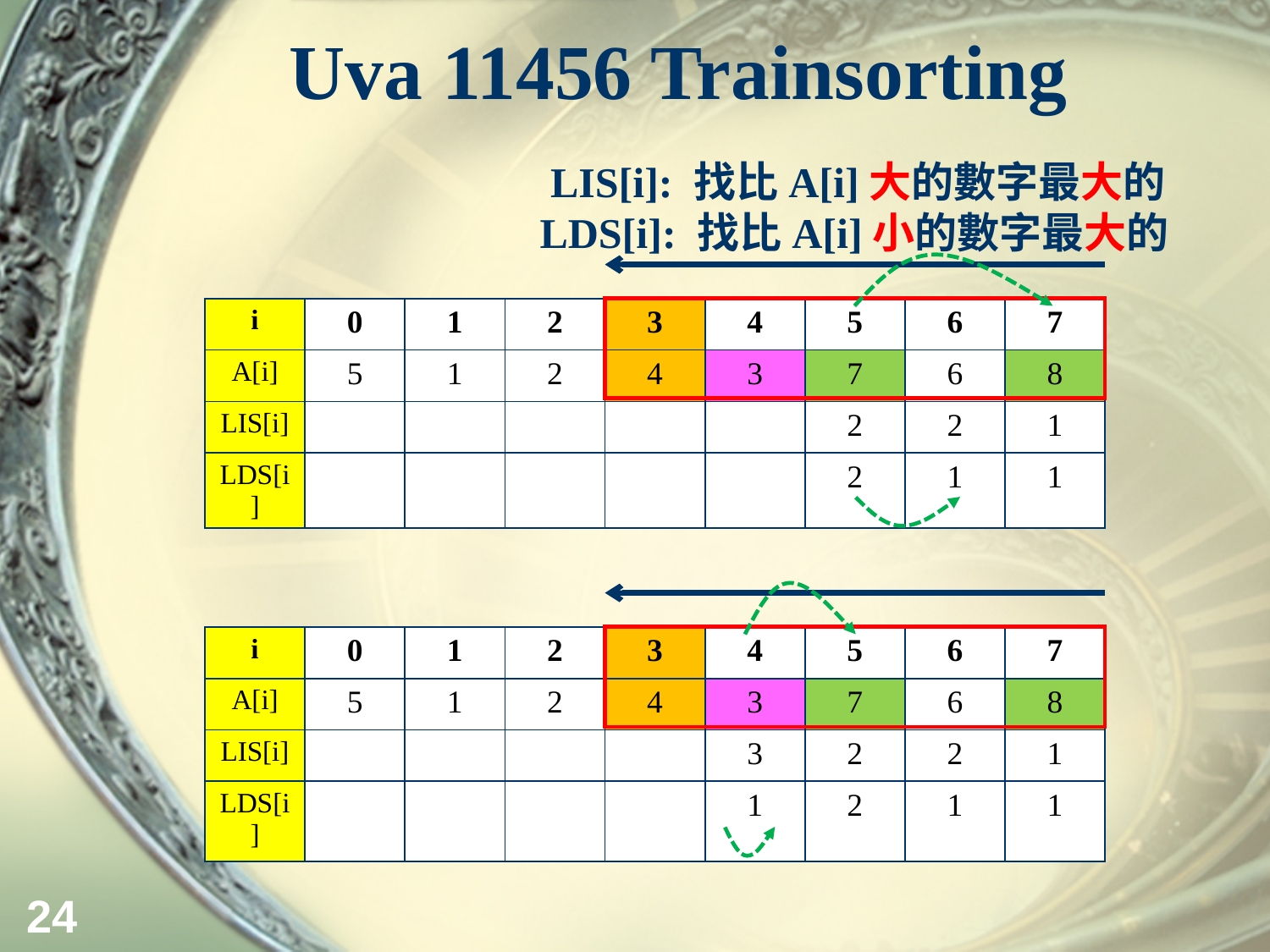

# Uva 11456 Trainsorting
 LIS[i]: 找比A[i]大的數字最大的
LDS[i]: 找比A[i]小的數字最大的

| i | 0 | 1 | 2 | 3 | 4 | 5 | 6 | 7 |
| --- | --- | --- | --- | --- | --- | --- | --- | --- |
| A[i] | 5 | 1 | 2 | 4 | 3 | 7 | 6 | 8 |
| LIS[i] |  |  |  |  |  | 2 | 2 | 1 |
| LDS[i] |  |  |  |  |  | 2 | 1 | 1 |

| i | 0 | 1 | 2 | 3 | 4 | 5 | 6 | 7 |
| --- | --- | --- | --- | --- | --- | --- | --- | --- |
| A[i] | 5 | 1 | 2 | 4 | 3 | 7 | 6 | 8 |
| LIS[i] |  |  |  |  | 3 | 2 | 2 | 1 |
| LDS[i] |  |  |  |  | 1 | 2 | 1 | 1 |

24